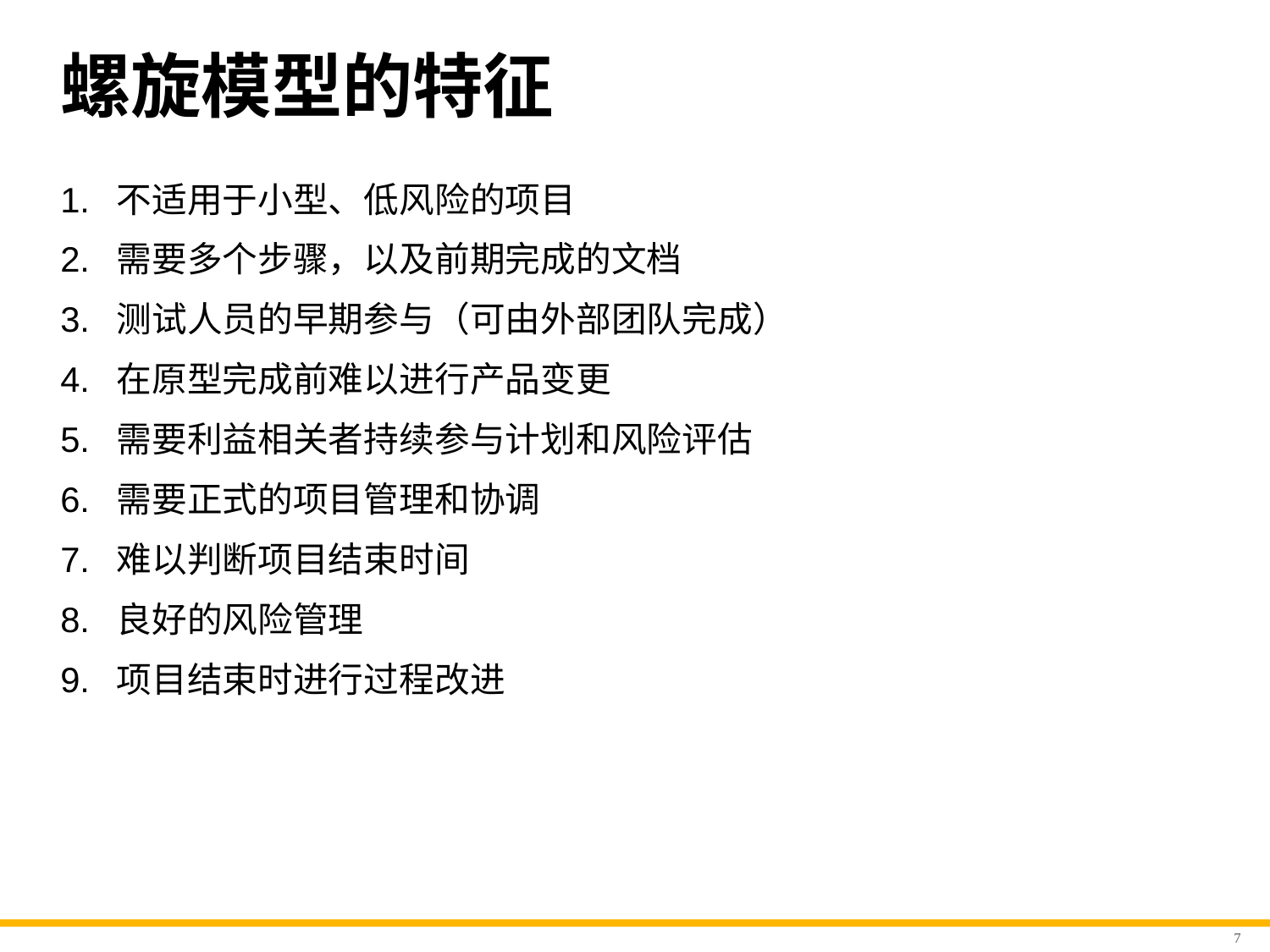

# 螺旋模型的特征
不适用于小型、低风险的项目
需要多个步骤，以及前期完成的文档
测试人员的早期参与（可由外部团队完成）
在原型完成前难以进行产品变更
需要利益相关者持续参与计划和风险评估
需要正式的项目管理和协调
难以判断项目结束时间
良好的风险管理
项目结束时进行过程改进
7